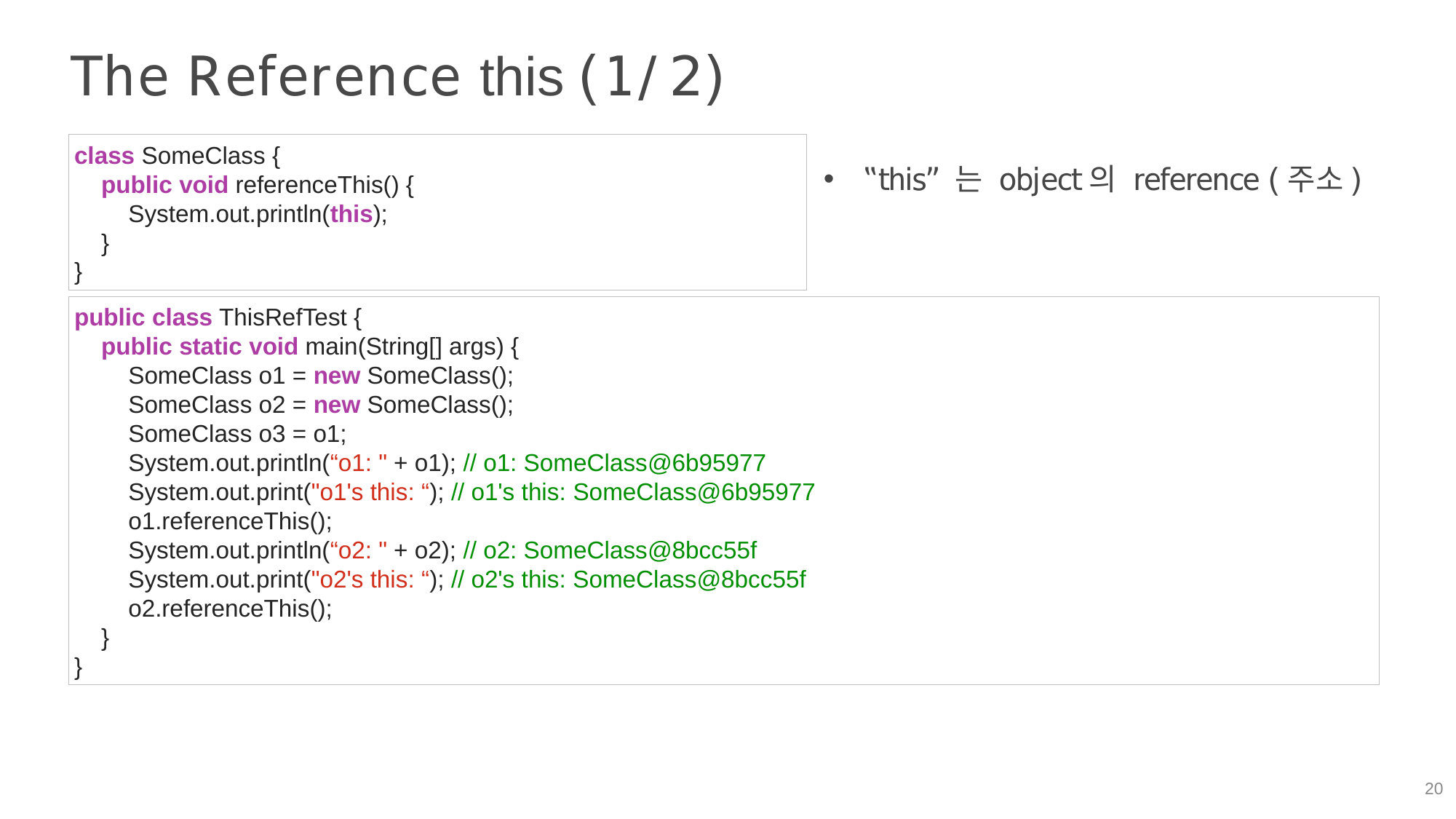

# The Reference this (1/2)
class SomeClass {
    public void referenceThis() {
        System.out.println(this);
    }
}
“this” 는 object의 reference (주소)
public class ThisRefTest {
    public static void main(String[] args) {
        SomeClass o1 = new SomeClass();
        SomeClass o2 = new SomeClass();
        SomeClass o3 = o1;
        System.out.println(“o1: " + o1); // o1: SomeClass@6b95977
        System.out.print("o1's this: “); // o1's this: SomeClass@6b95977
        o1.referenceThis();
        System.out.println(“o2: " + o2); // o2: SomeClass@8bcc55f
        System.out.print("o2's this: “); // o2's this: SomeClass@8bcc55f
        o2.referenceThis();
    }
}
20